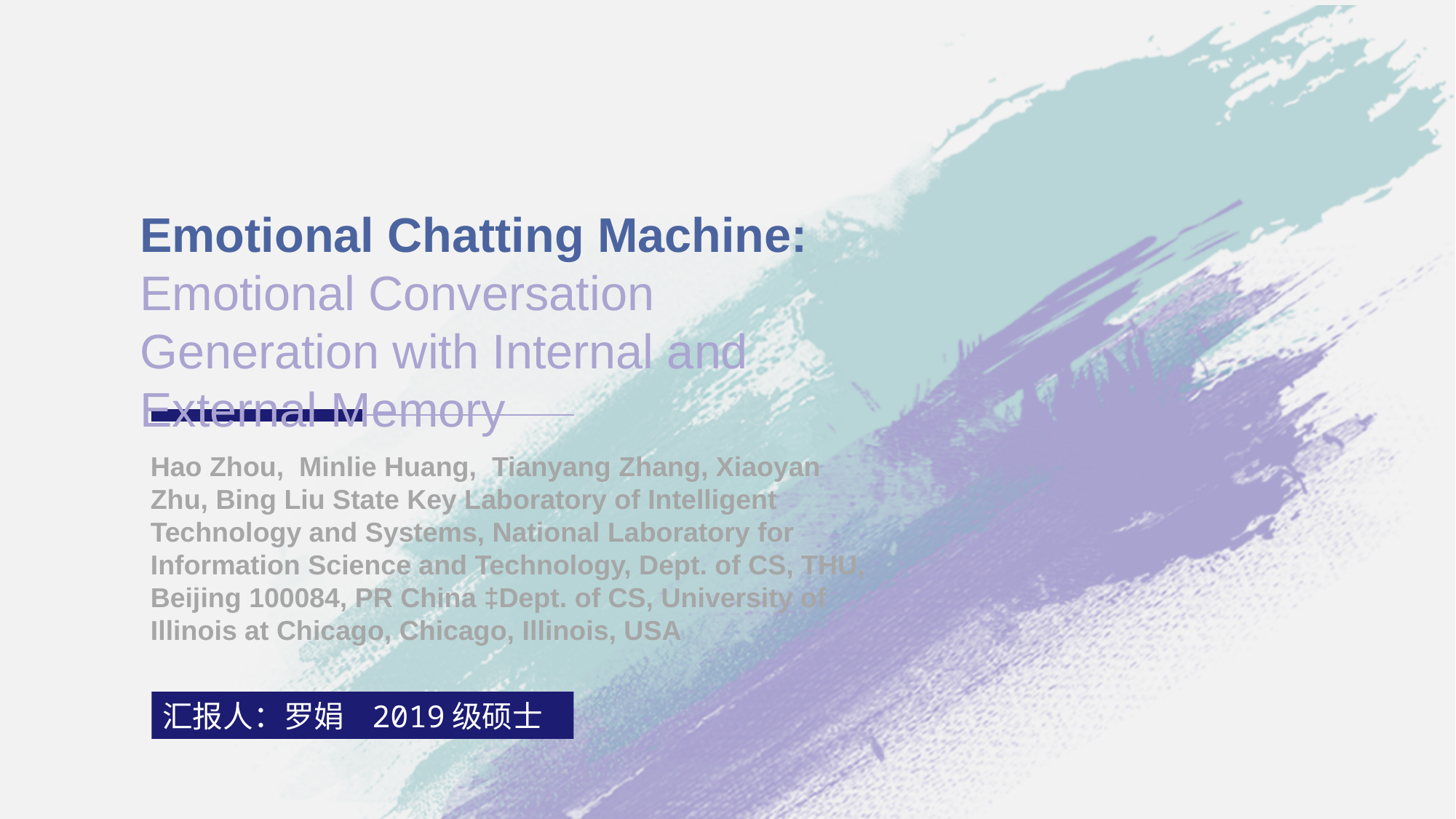

Emotional Chatting Machine: Emotional Conversation Generation with Internal and External Memory
Hao Zhou,  Minlie Huang,  Tianyang Zhang, Xiaoyan Zhu, Bing Liu State Key Laboratory of Intelligent Technology and Systems, National Laboratory for Information Science and Technology, Dept. of CS, THU, Beijing 100084, PR China ‡Dept. of CS, University of Illinois at Chicago, Chicago, Illinois, USA
汇报人：罗娟   2019级硕士